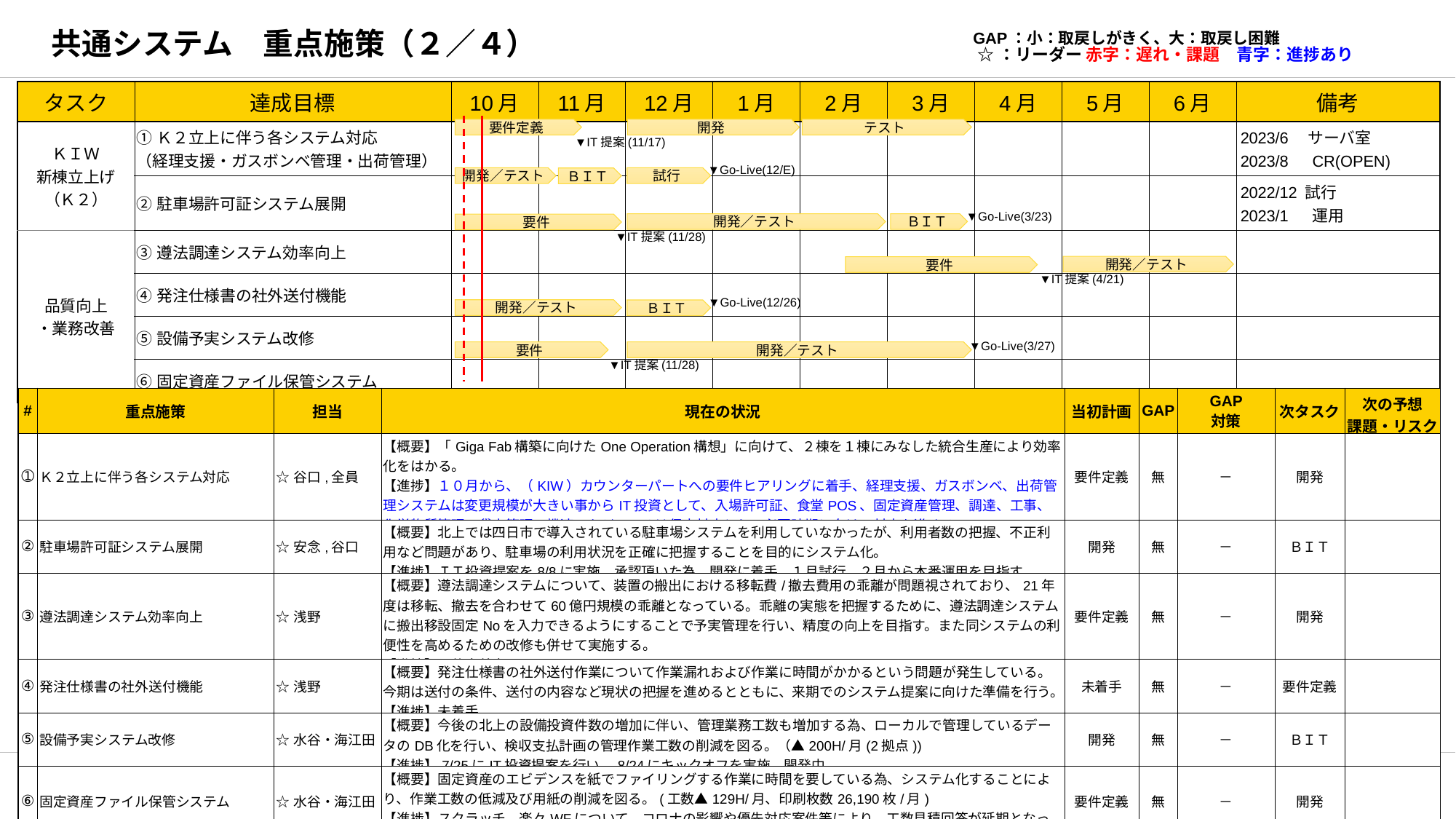

# 共通システム　重点施策（２／４）
GAP：小：取戻しがきく、大：取戻し困難
☆：リーダー 赤字：遅れ・課題　青字：進捗あり
| タスク | 達成目標 | 10月 | 11月 | 12月 | 1月 | 2月 | 3月 | 4月 | 5月 | 6月 | 備考 |
| --- | --- | --- | --- | --- | --- | --- | --- | --- | --- | --- | --- |
| ＫＩＷ 新棟立上げ （Ｋ２） | ①Ｋ２立上に伴う各システム対応 （経理支援・ガスボンベ管理・出荷管理） |  |  |  |  |  |  |  |  |  | 2023/6　サーバ室 2023/8　CR(OPEN) |
|  | ②駐車場許可証システム展開 |  |  |  |  |  |  |  |  |  | 2022/12 試行 2023/1 　運用 |
| 品質向上 ・業務改善 | ③遵法調達システム効率向上 |  |  |  |  |  |  |  |  |  |  |
|  | ④発注仕様書の社外送付機能 |  |  |  |  |  |  |  |  |  |  |
|  | ⑤設備予実システム改修 |  |  |  |  |  |  |  |  |  |  |
|  | ⑥固定資産ファイル保管システム |  |  |  |  |  |  |  |  |  |  |
テスト
開発
要件定義
▼IT提案(11/17)
▼Go-Live(12/E)
開発／テスト
試行
ＢＩＴ
▼Go-Live(3/23)
開発／テスト
ＢＩＴ
要件
▼IT提案(11/28)
開発／テスト
要件
▼IT提案(4/21)
▼Go-Live(12/26)
開発／テスト
ＢＩＴ
▼Go-Live(3/27)
開発／テスト
要件
▼IT提案(11/28)
| # | 重点施策 | 担当 | 現在の状況 | 当初計画 | GAP | GAP 対策 | 次タスク | 次の予想 課題・リスク |
| --- | --- | --- | --- | --- | --- | --- | --- | --- |
| ➀ | Ｋ２立上に伴う各システム対応 | ☆谷口,全員 | 【概要】「Giga Fab構築に向けたOne Operation構想」に向けて、２棟を１棟にみなした統合生産により効率化をはかる。 【進捗】１０月から、（KIW）カウンターパートへの要件ヒアリングに着手、経理支援、ガスボンベ、出荷管理システムは変更規模が大きい事からIT投資として、入場許可証、食堂POS、固定資産管理、調達、工事、化学物質管理、貸出管理、機連スケジュールは保守対応として必要時期に向けて対応を進める。 | 要件定義 | 無 | － | 開発 |  |
| ② | 駐車場許可証システム展開 | ☆安念,谷口 | 【概要】北上では四日市で導入されている駐車場システムを利用していなかったが、利用者数の把握、不正利用など問題があり、駐車場の利用状況を正確に把握することを目的にシステム化。 【進捗】ＩＴ投資提案を8/8に実施、承認頂いた為、開発に着手。１月試行、２月から本番運用を目指す。 | 開発 | 無 | － | ＢＩＴ |  |
| ③ | 遵法調達システム効率向上 | ☆浅野 | 【概要】遵法調達システムについて、装置の搬出における移転費/撤去費用の乖離が問題視されており、21年度は移転、撤去を合わせて60億円規模の乖離となっている。乖離の実態を把握するために、遵法調達システムに搬出移設固定Noを入力できるようにすることで予実管理を行い、精度の向上を目指す。また同システムの利便性を高めるための改修も併せて実施する。 【進捗】要件定義中 | 要件定義 | 無 | － | 開発 |  |
| ④ | 発注仕様書の社外送付機能 | ☆浅野 | 【概要】発注仕様書の社外送付作業について作業漏れおよび作業に時間がかかるという問題が発生している。 今期は送付の条件、送付の内容など現状の把握を進めるとともに、来期でのシステム提案に向けた準備を行う。 【進捗】未着手 | 未着手 | 無 | － | 要件定義 |  |
| ⑤ | 設備予実システム改修 | ☆水谷・海江田 | 【概要】今後の北上の設備投資件数の増加に伴い、管理業務工数も増加する為、ローカルで管理しているデータのDB化を行い、検収支払計画の管理作業工数の削減を図る。（▲200H/月(2拠点)) 【進捗】7/25にIT投資提案を行い、8/24にキックオフを実施、開発中。 | 開発 | 無 | － | ＢＩＴ |  |
| ⑥ | 固定資産ファイル保管システム | ☆水谷・海江田 | 【概要】固定資産のエビデンスを紙でファイリングする作業に時間を要している為、システム化することにより、作業工数の低減及び用紙の削減を図る。(工数▲129H/月、印刷枚数26,190枚/月) 【進捗】スクラッチ、楽々WFについて、コロナの影響や優先対応案件等により、工数見積回答が延期となった。10/14目途で工数見積を実施いただいている状況。 | 要件定義 | 無 | － | 開発 |  |